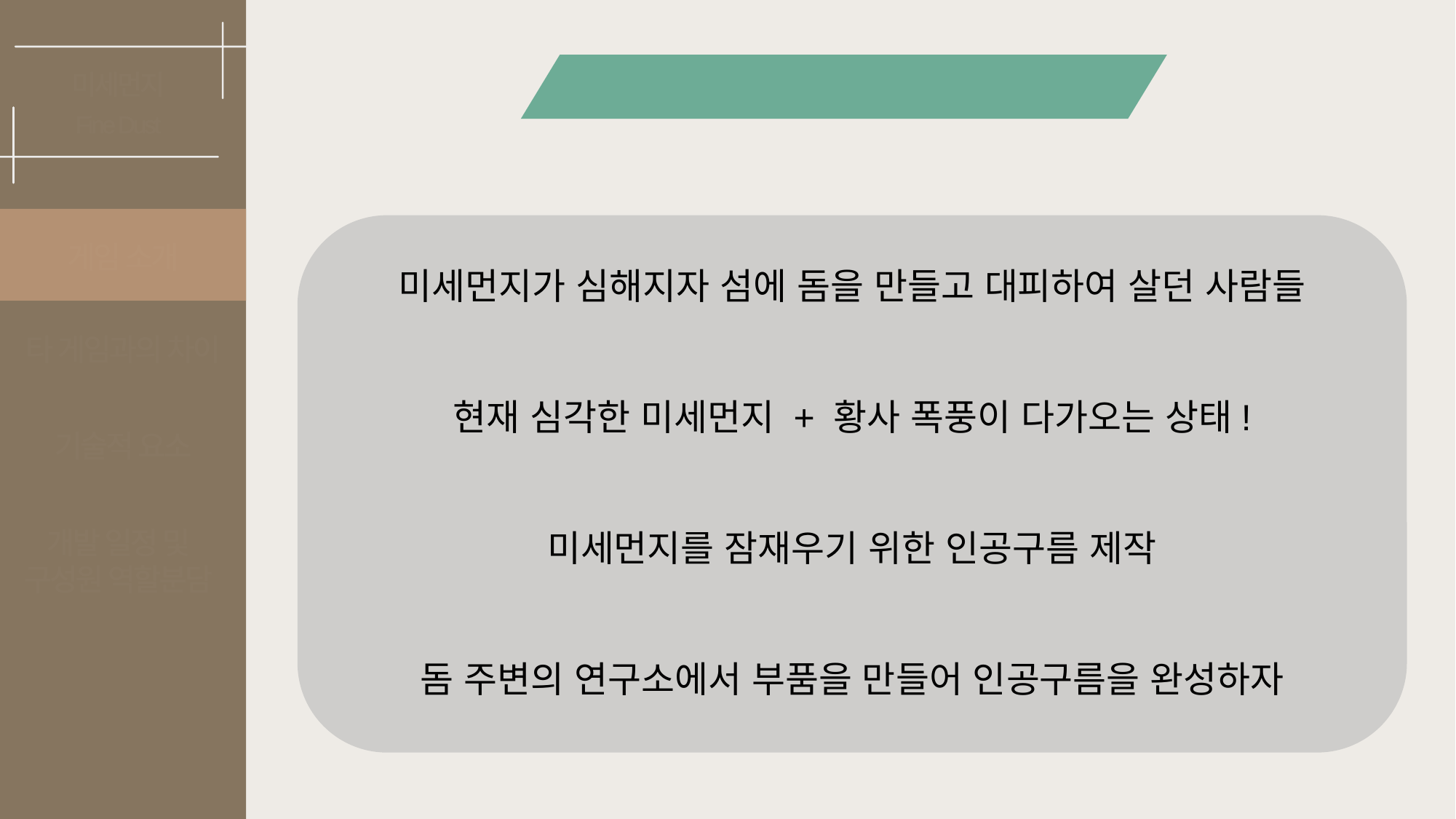

미세먼지에서 살아남기
미세먼지
Fine Dust

게임 소개
미세먼지가 심해지자 섬에 돔을 만들고 대피하여 살던 사람들

현재 심각한 미세먼지 + 황사 폭풍이 다가오는 상태!

미세먼지를 잠재우기 위한 인공구름 제작

돔 주변의 연구소에서 부품을 만들어 인공구름을 완성하자
타 게임과의 차이
기술적 요소
개발 일정 및
구성원 역할분담